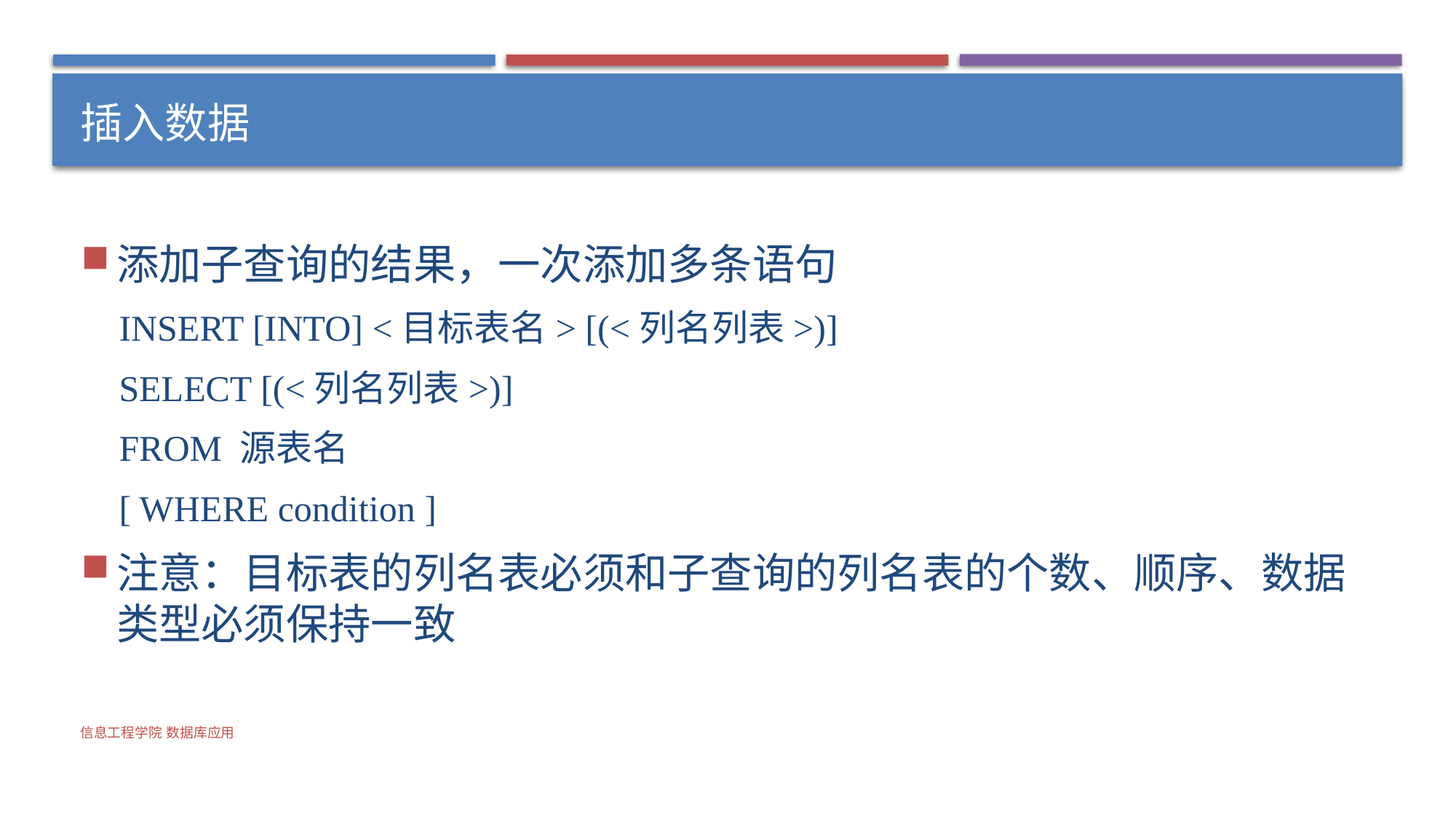

# 插入数据
添加子查询的结果，一次添加多条语句
INSERT [INTO] <目标表名> [(<列名列表>)]
SELECT [(<列名列表>)]
FROM 源表名
[ WHERE condition ]
注意：目标表的列名表必须和子查询的列名表的个数、顺序、数据类型必须保持一致
信息工程学院 数据库应用
14